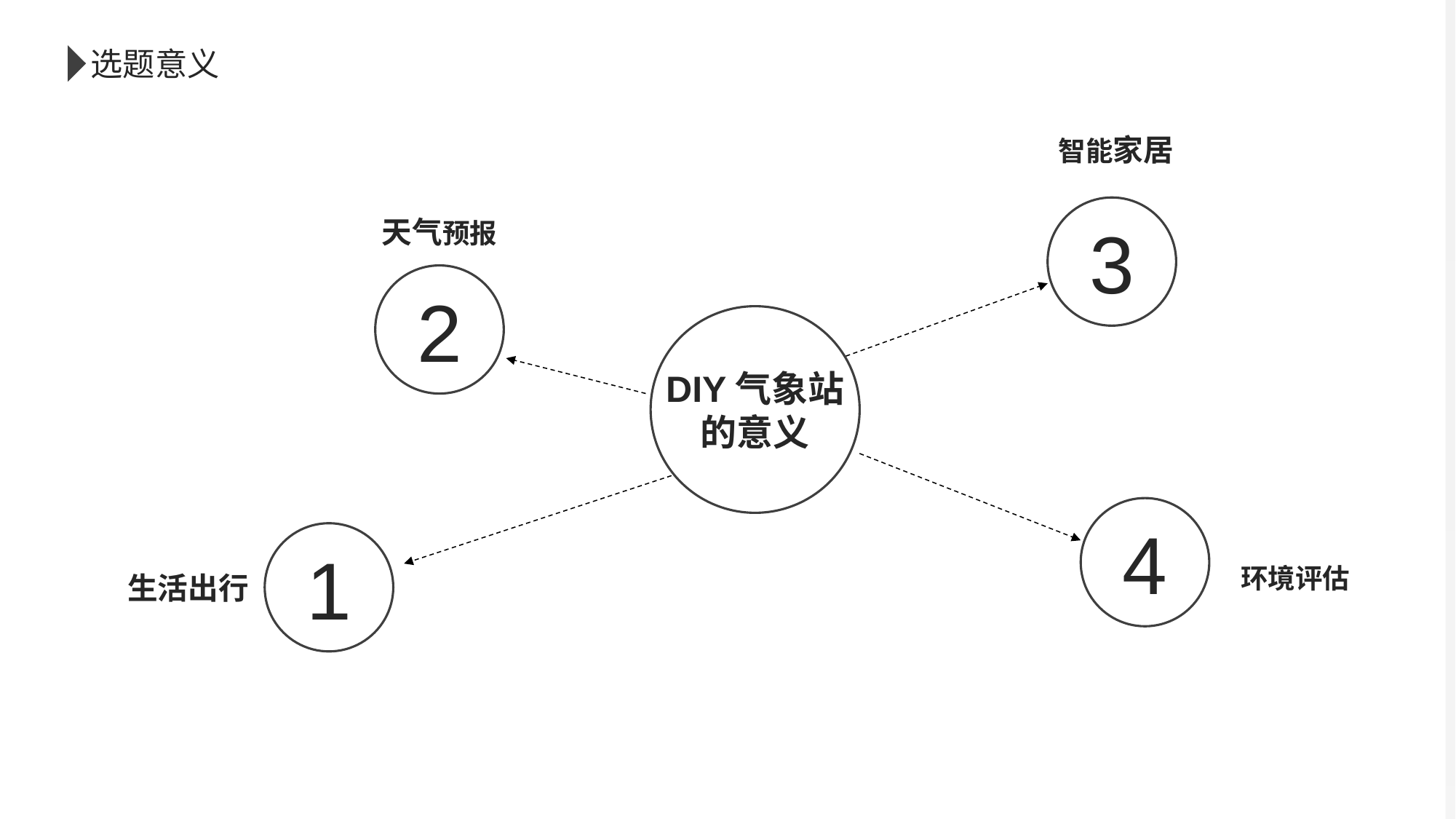

选题意义

智能家居
天气预报
环境评估
生活出行
3

2
DIY气象站
的意义

4
1